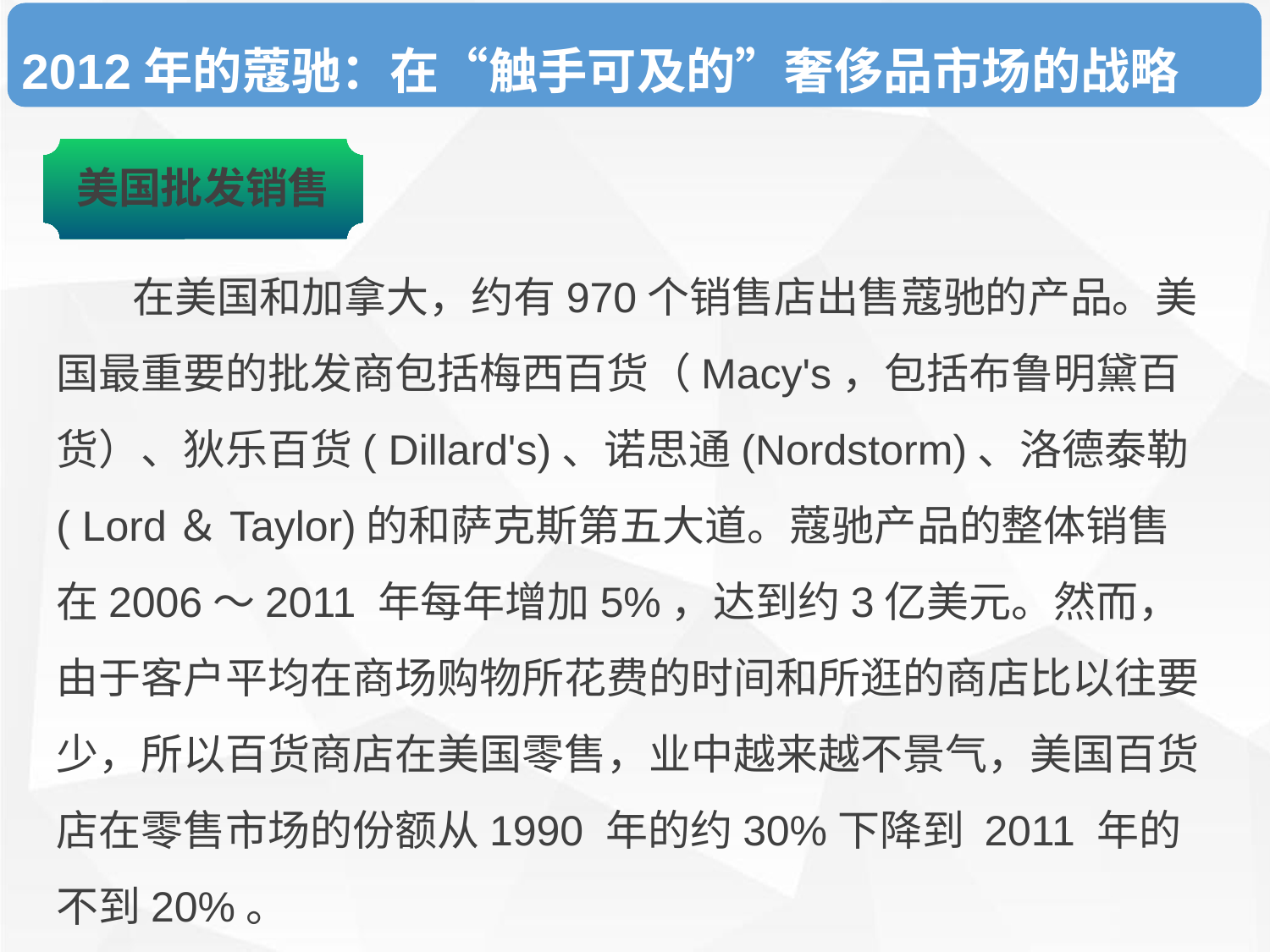

2012年的蔻驰：在“触手可及的”奢侈品市场的战略

美国批发销售
       在美国和加拿大，约有970个销售店出售蔻驰的产品。美国最重要的批发商包括梅西百货（Macy's，包括布鲁明黛百货）、狄乐百货( Dillard's)、诺思通(Nordstorm)、洛德泰勒( Lord＆Taylor)的和萨克斯第五大道。蔻驰产品的整体销售在2006～2011 年每年增加5%，达到约3亿美元。然而，由于客户平均在商场购物所花费的时间和所逛的商店比以往要少，所以百货商店在美国零售，业中越来越不景气，美国百货店在零售市场的份额从1990 年的约30%下降到 2011 年的不到20%。